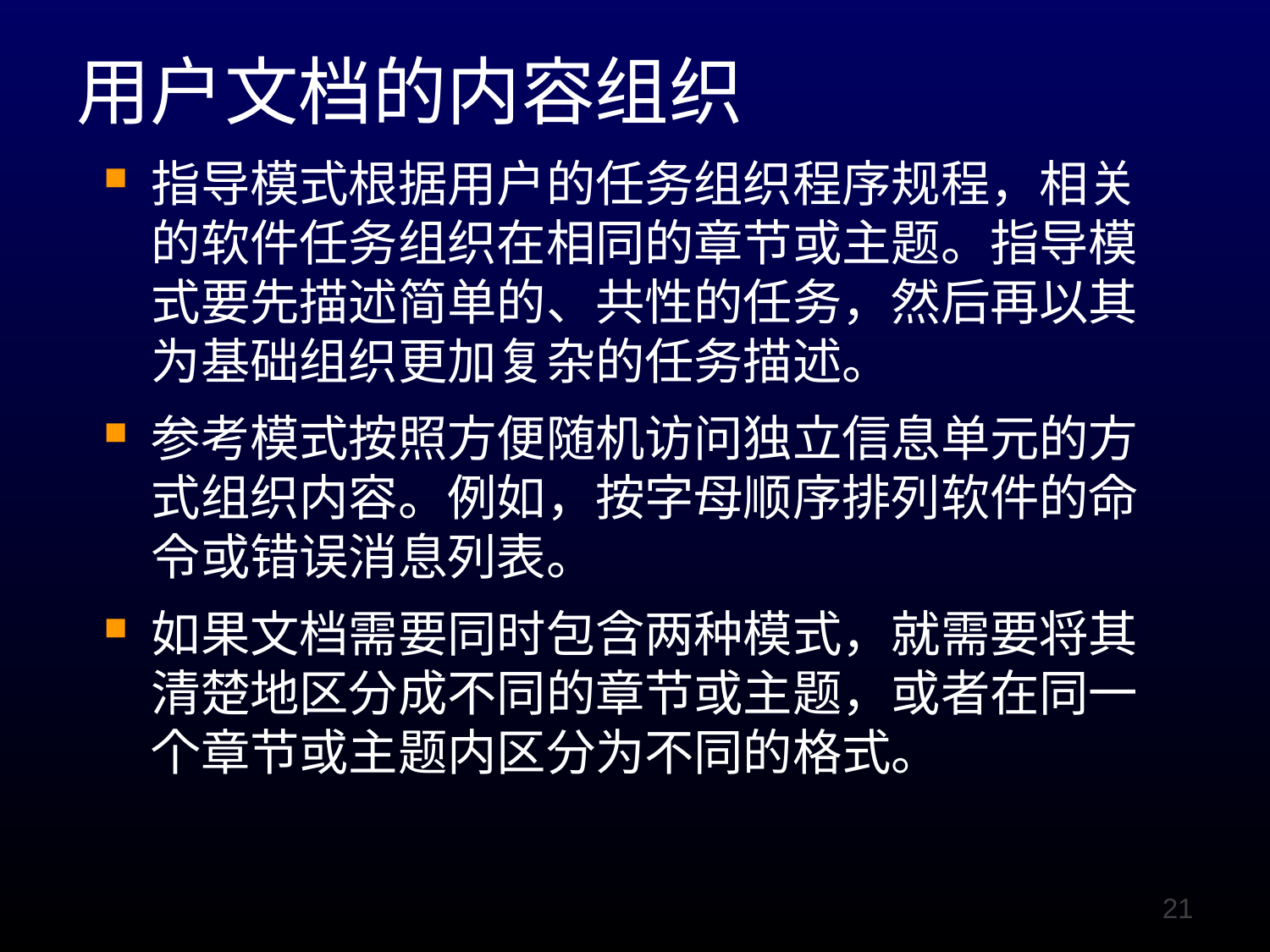

# 用户文档的内容组织
指导模式根据用户的任务组织程序规程，相关的软件任务组织在相同的章节或主题。指导模式要先描述简单的、共性的任务，然后再以其为基础组织更加复杂的任务描述。
参考模式按照方便随机访问独立信息单元的方式组织内容。例如，按字母顺序排列软件的命令或错误消息列表。
如果文档需要同时包含两种模式，就需要将其清楚地区分成不同的章节或主题，或者在同一个章节或主题内区分为不同的格式。
21